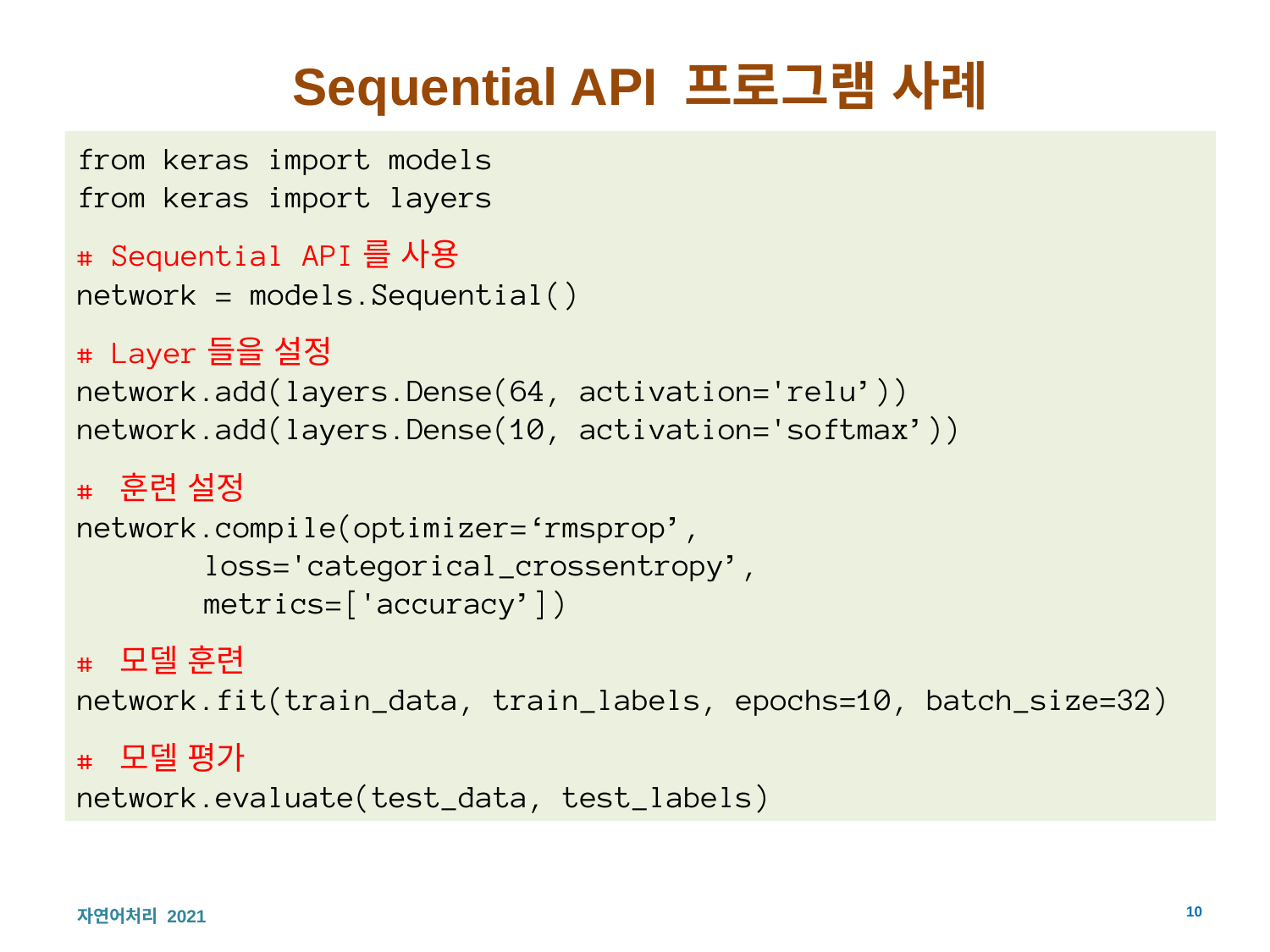

# Sequential API 프로그램 사례
from keras import models
from keras import layers
# Sequential API를 사용
network = models.Sequential()
# Layer들을 설정
network.add(layers.Dense(64, activation='relu’))
network.add(layers.Dense(10, activation='softmax’))
# 훈련 설정
network.compile(optimizer=‘rmsprop’,
 	loss='categorical_crossentropy’,
	metrics=['accuracy’])
# 모델 훈련
network.fit(train_data, train_labels, epochs=10, batch_size=32)
# 모델 평가
network.evaluate(test_data, test_labels)